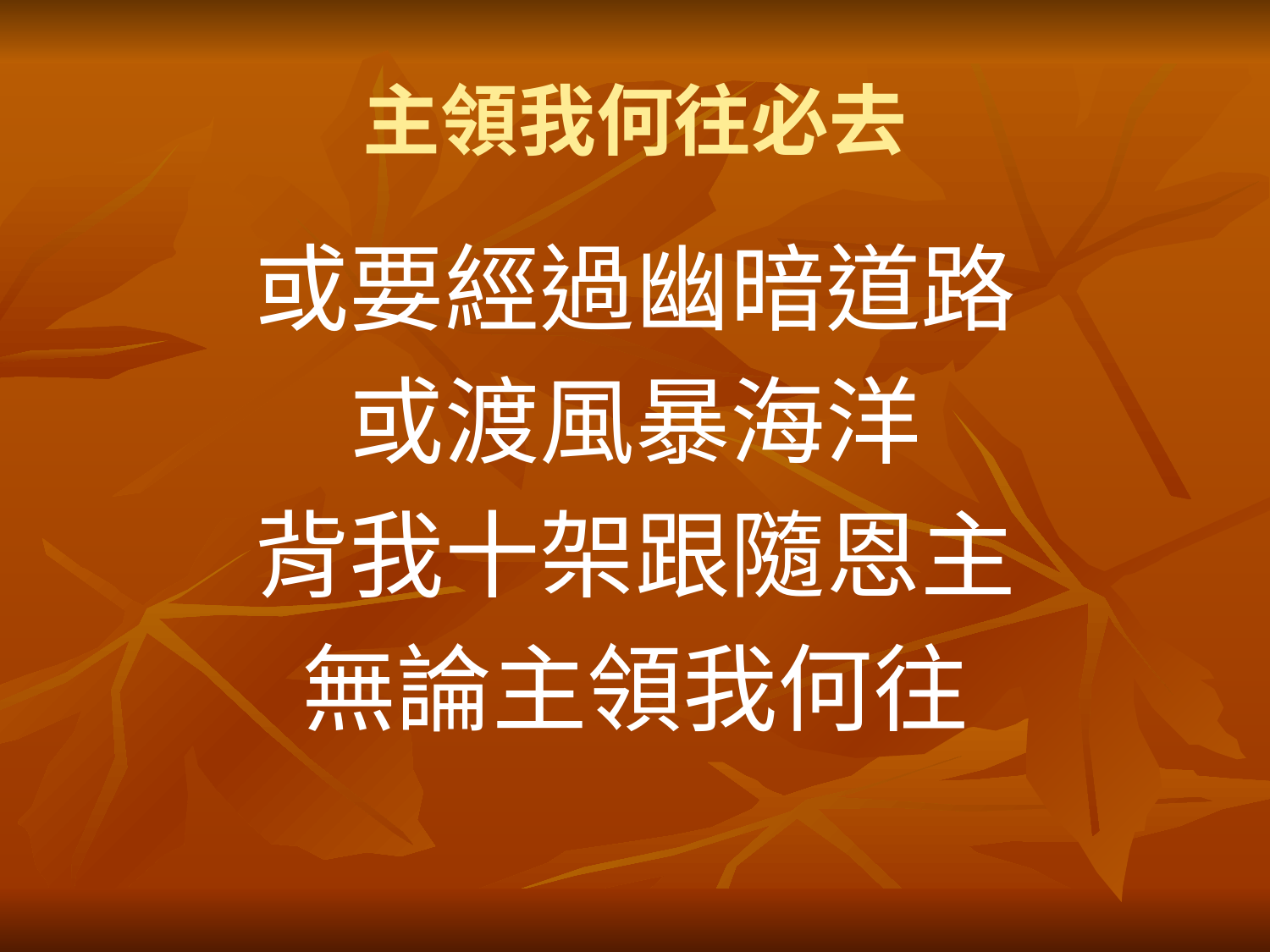

# 主領我何往必去
或要經過幽暗道路
或渡風暴海洋
背我十架跟隨恩主
無論主領我何往